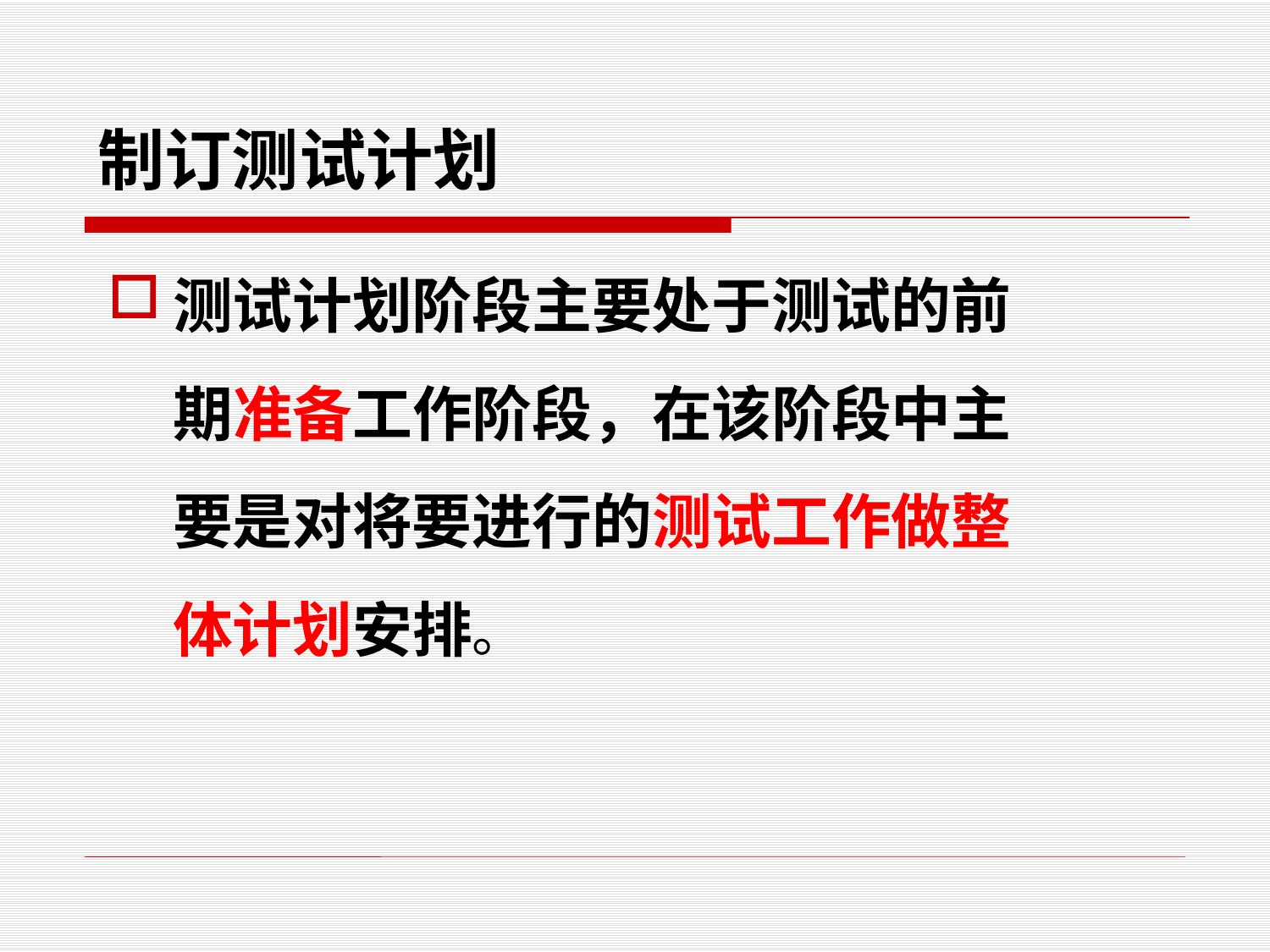

# 制订测试计划
测试计划阶段主要处于测试的前期准备工作阶段，在该阶段中主要是对将要进行的测试工作做整体计划安排。